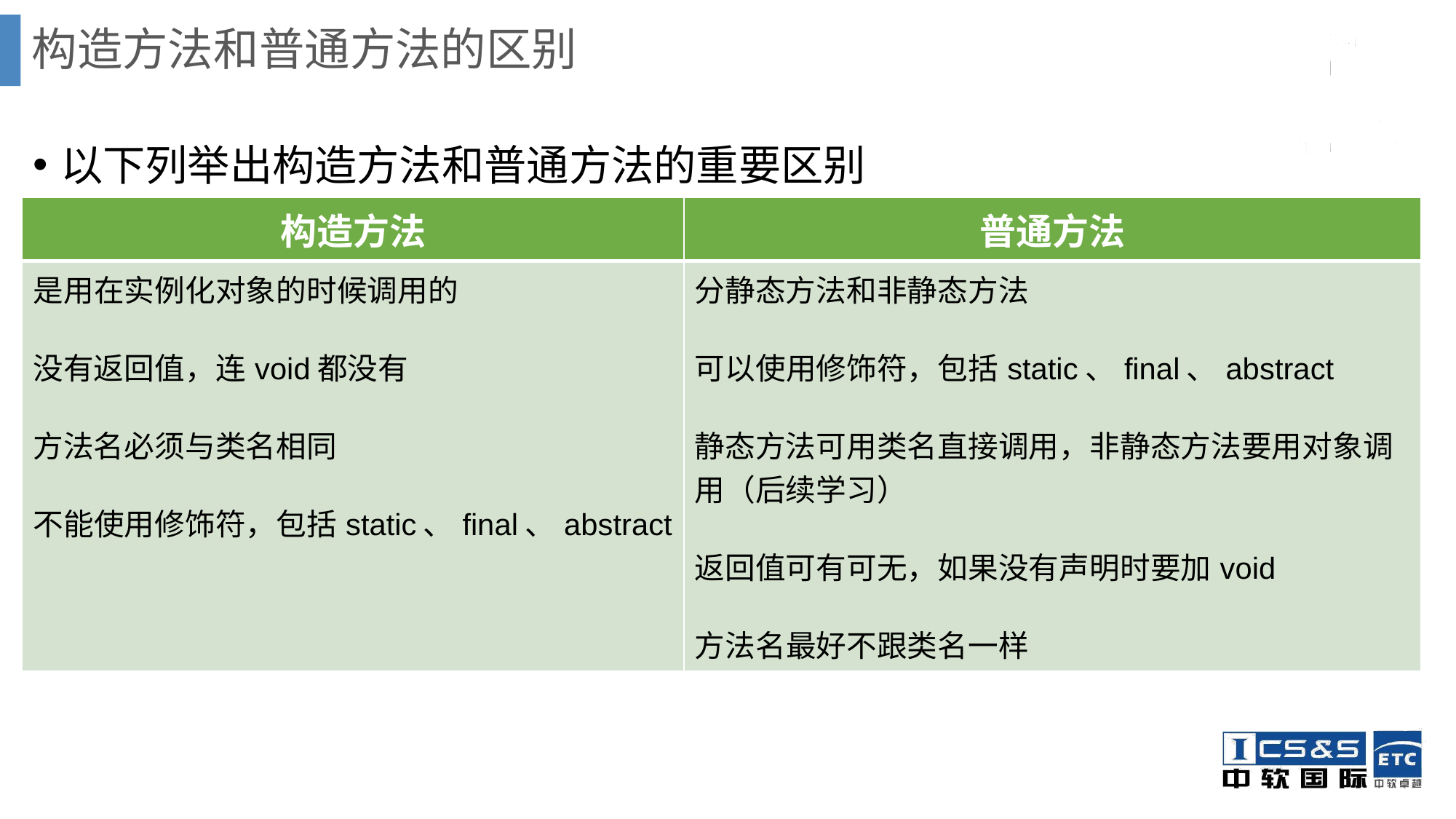

# 构造方法和普通方法的区别
以下列举出构造方法和普通方法的重要区别
| 构造方法 | 普通方法 |
| --- | --- |
| 是用在实例化对象的时候调用的 没有返回值，连void都没有 方法名必须与类名相同 不能使用修饰符，包括static、final、abstract | 分静态方法和非静态方法 可以使用修饰符，包括static、final、abstract 静态方法可用类名直接调用，非静态方法要用对象调用（后续学习） 返回值可有可无，如果没有声明时要加void 方法名最好不跟类名一样 |